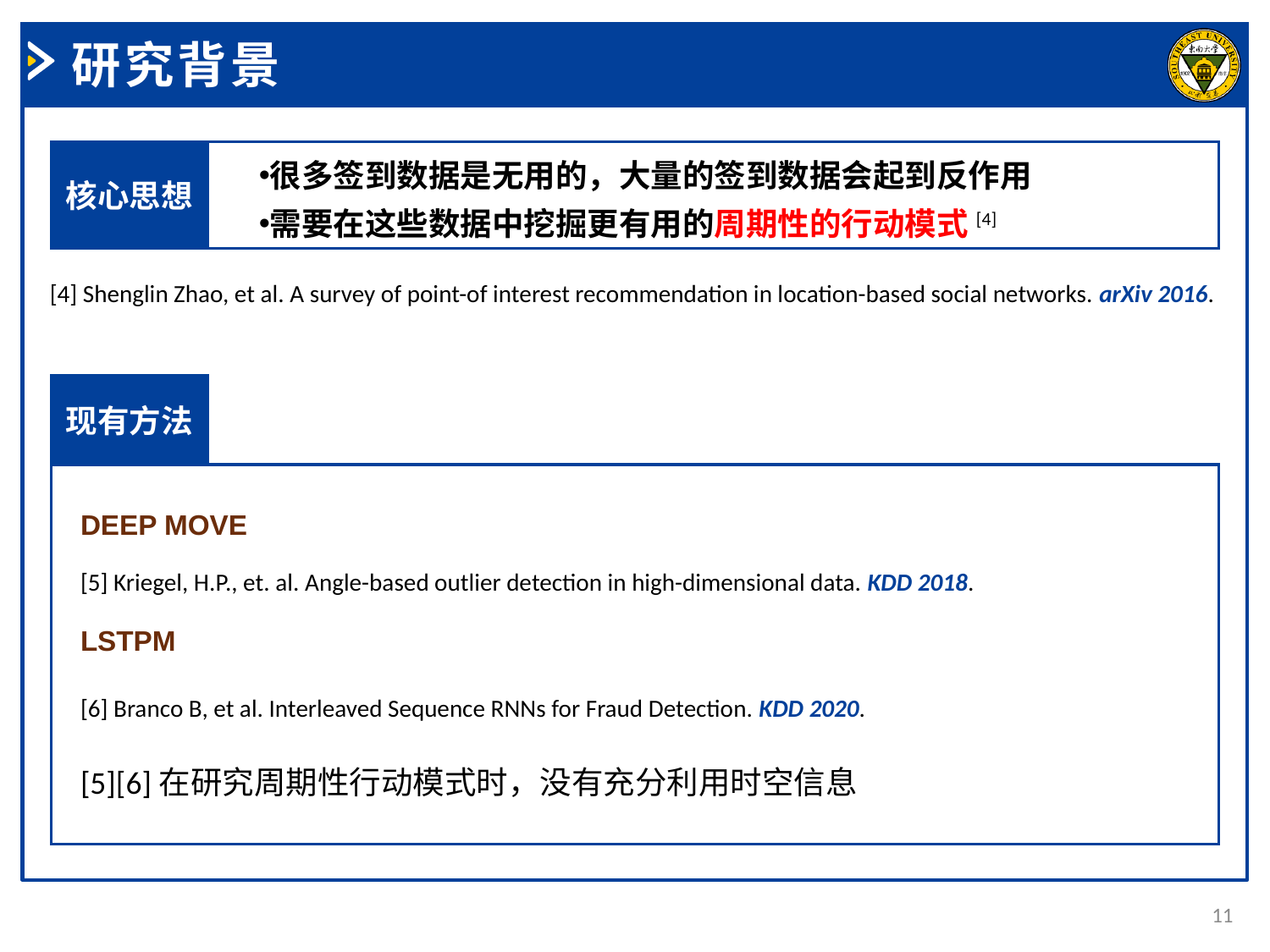

研究背景
很多签到数据是无用的，大量的签到数据会起到反作用
需要在这些数据中挖掘更有用的周期性的行动模式[4]

核心思想

[4] Shenglin Zhao, et al. A survey of point-of interest recommendation in location-based social networks. arXiv 2016.
现有方法

DEEP MOVE
[5] Kriegel, H.P., et. al. Angle-based outlier detection in high-dimensional data. KDD 2018.
LSTPM
[6] Branco B, et al. Interleaved Sequence RNNs for Fraud Detection. KDD 2020.
[5][6]在研究周期性行动模式时，没有充分利用时空信息
11